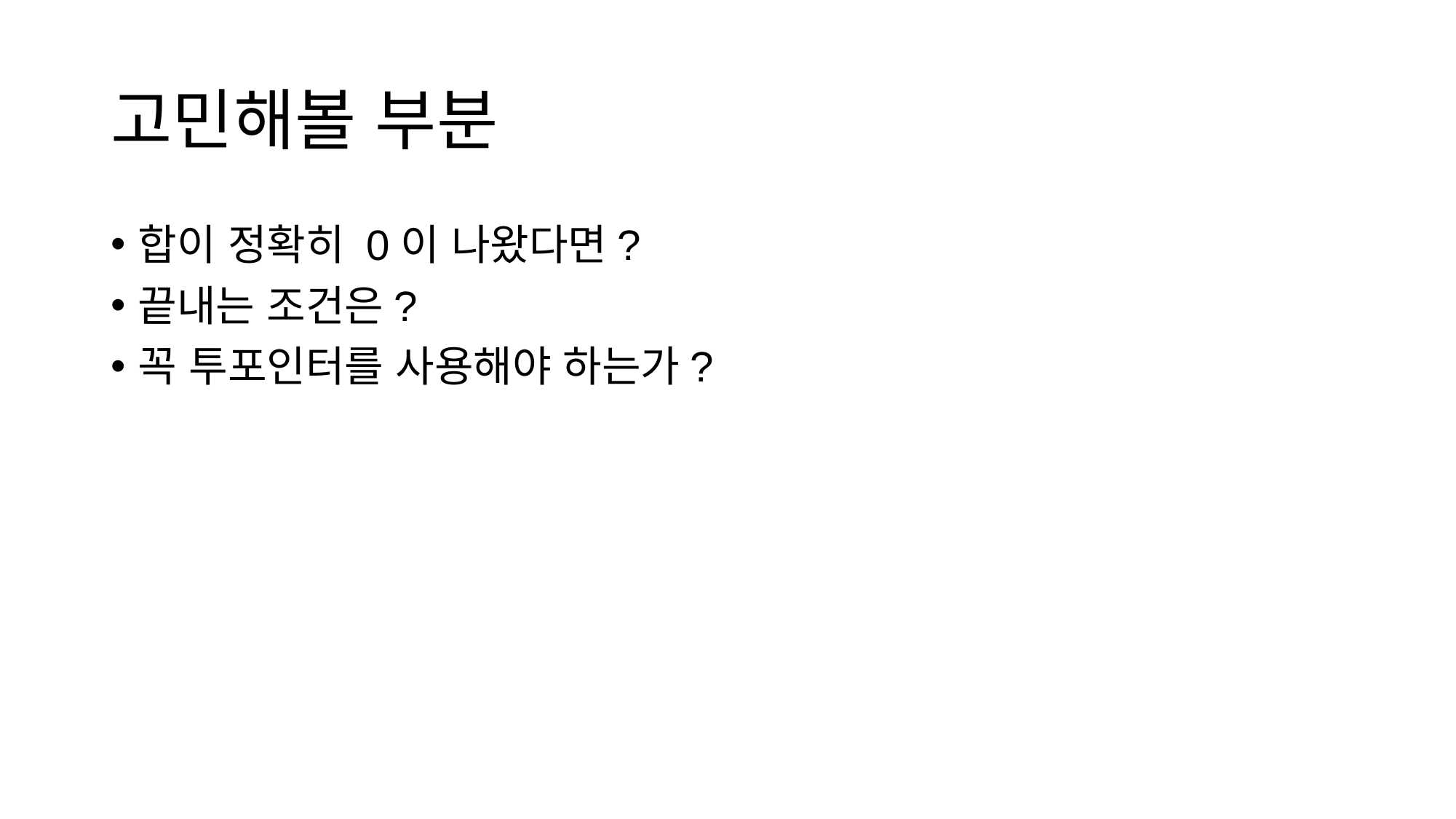

# 고민해볼 부분
합이 정확히 0이 나왔다면?
끝내는 조건은?
꼭 투포인터를 사용해야 하는가?